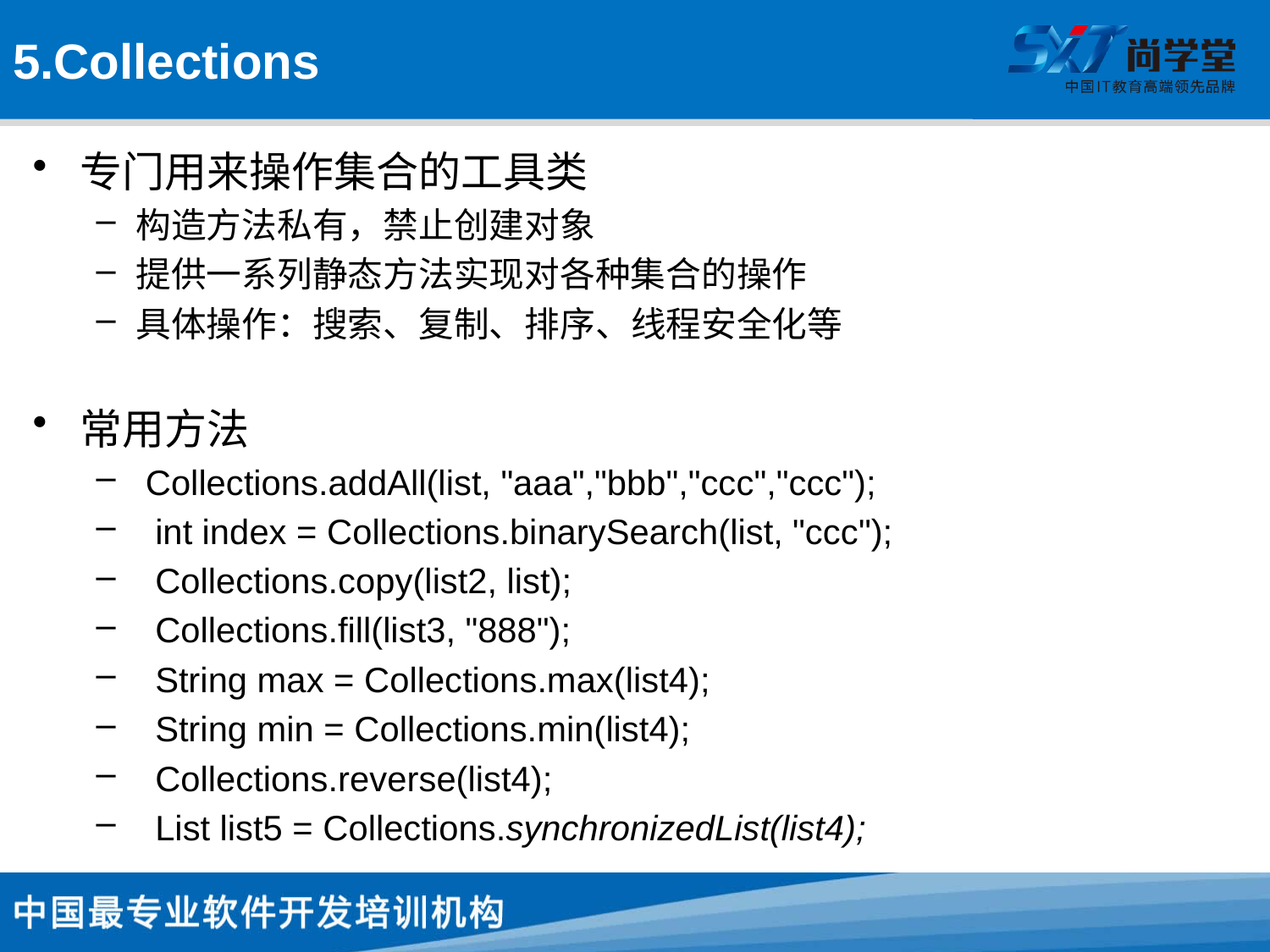

# 5.Collections
专门用来操作集合的工具类
构造方法私有，禁止创建对象
提供一系列静态方法实现对各种集合的操作
具体操作：搜索、复制、排序、线程安全化等

常用方法
 Collections.addAll(list, "aaa","bbb","ccc","ccc");
  int index = Collections.binarySearch(list, "ccc");
  Collections.copy(list2, list);
  Collections.fill(list3, "888");
  String max = Collections.max(list4);
  String min = Collections.min(list4);
  Collections.reverse(list4);
  List list5 = Collections.synchronizedList(list4);